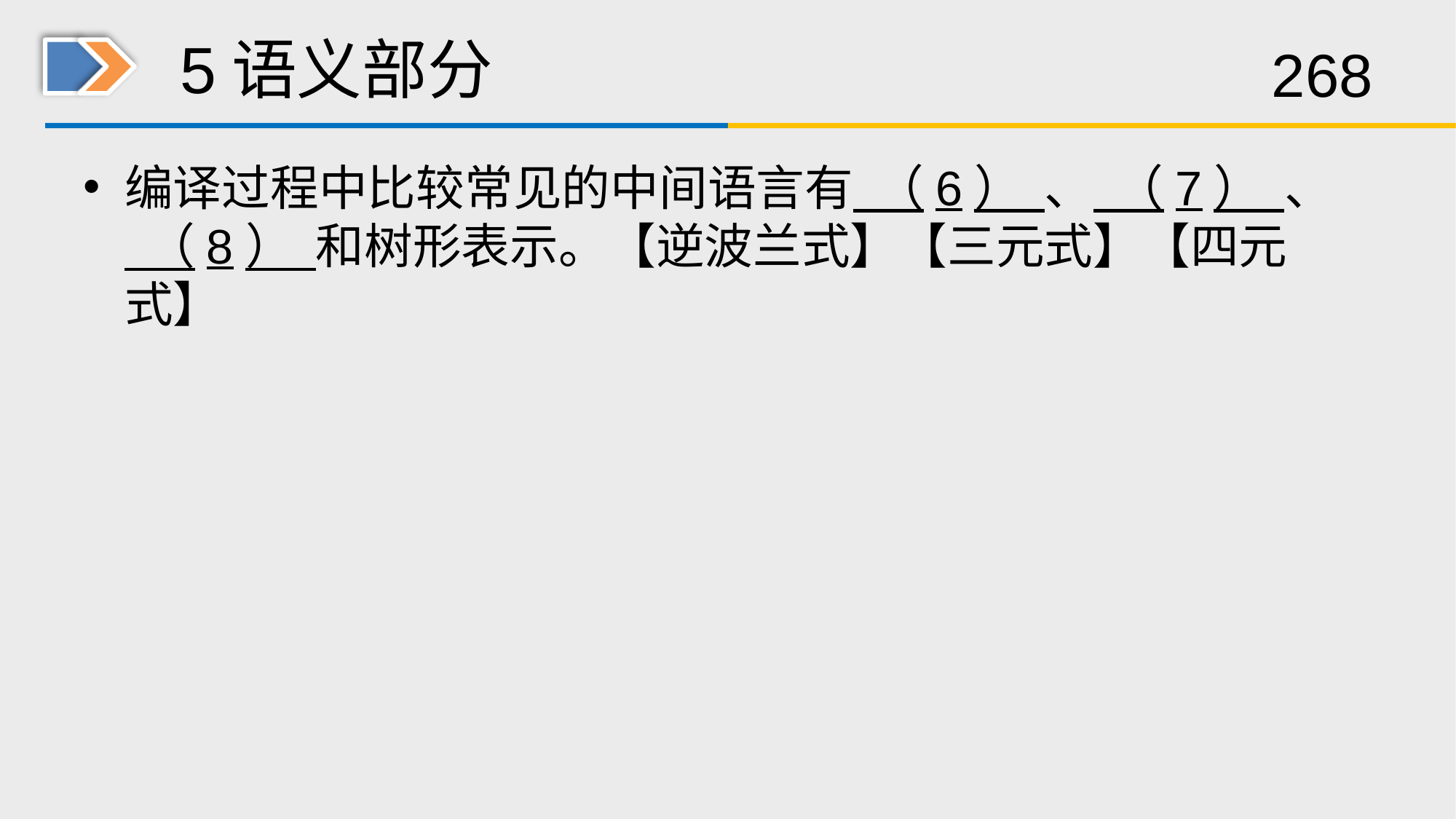

# 5语义部分
268
编译过程中比较常见的中间语言有  （6）  、  （7）  、  （8）  和树形表示。【逆波兰式】【三元式】【四元式】